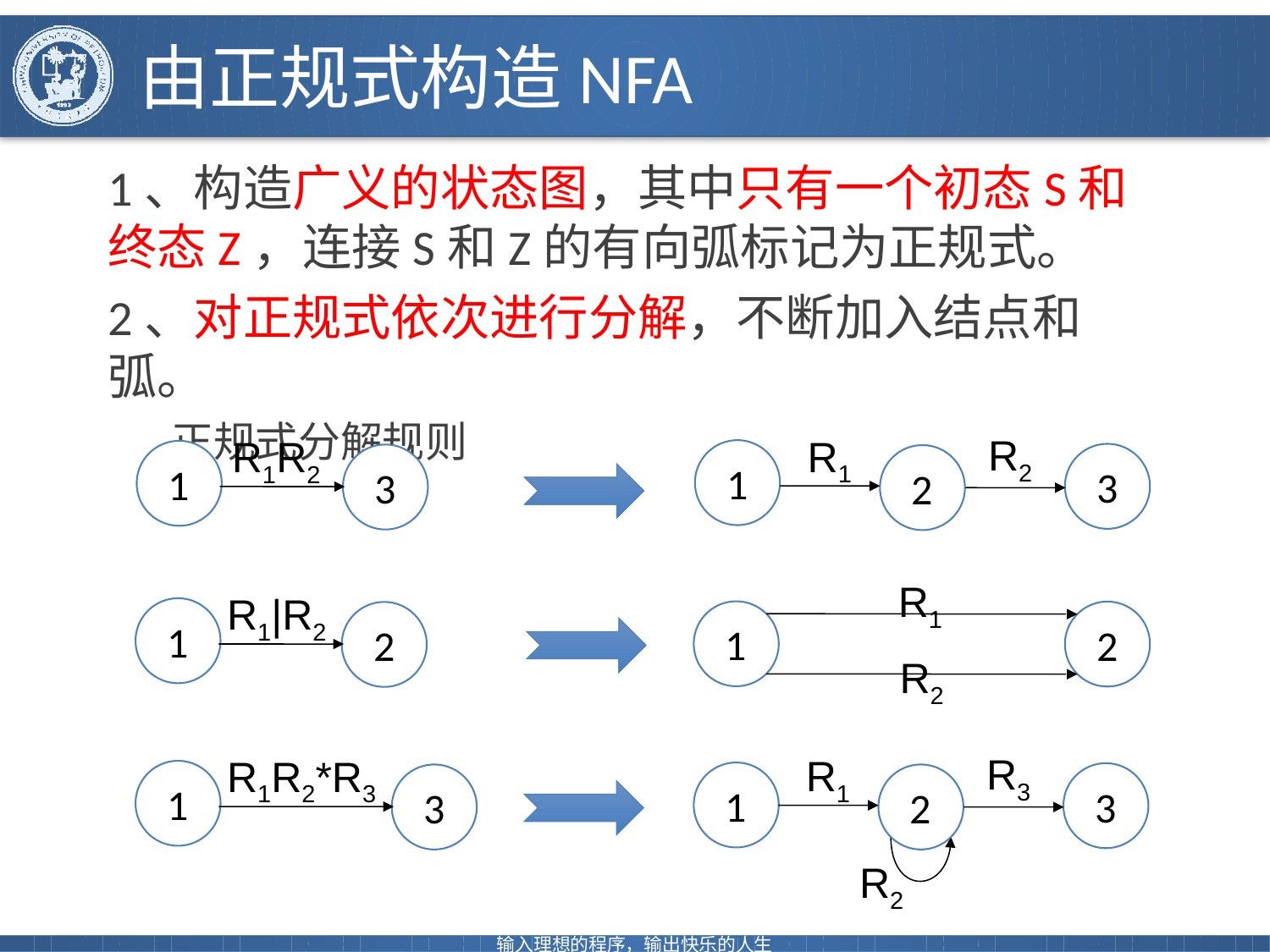

# 由正规式构造NFA
1、构造广义的状态图，其中只有一个初态S和终态Z，连接S和Z的有向弧标记为正规式。
2、对正规式依次进行分解，不断加入结点和弧。
正规式分解规则
R2
R1
1
3
2

R1R2
1
3

R1
1
2
R2
R1|R2
1
2

R3
R1
1
3
2

R2
R1R2*R3

1
3